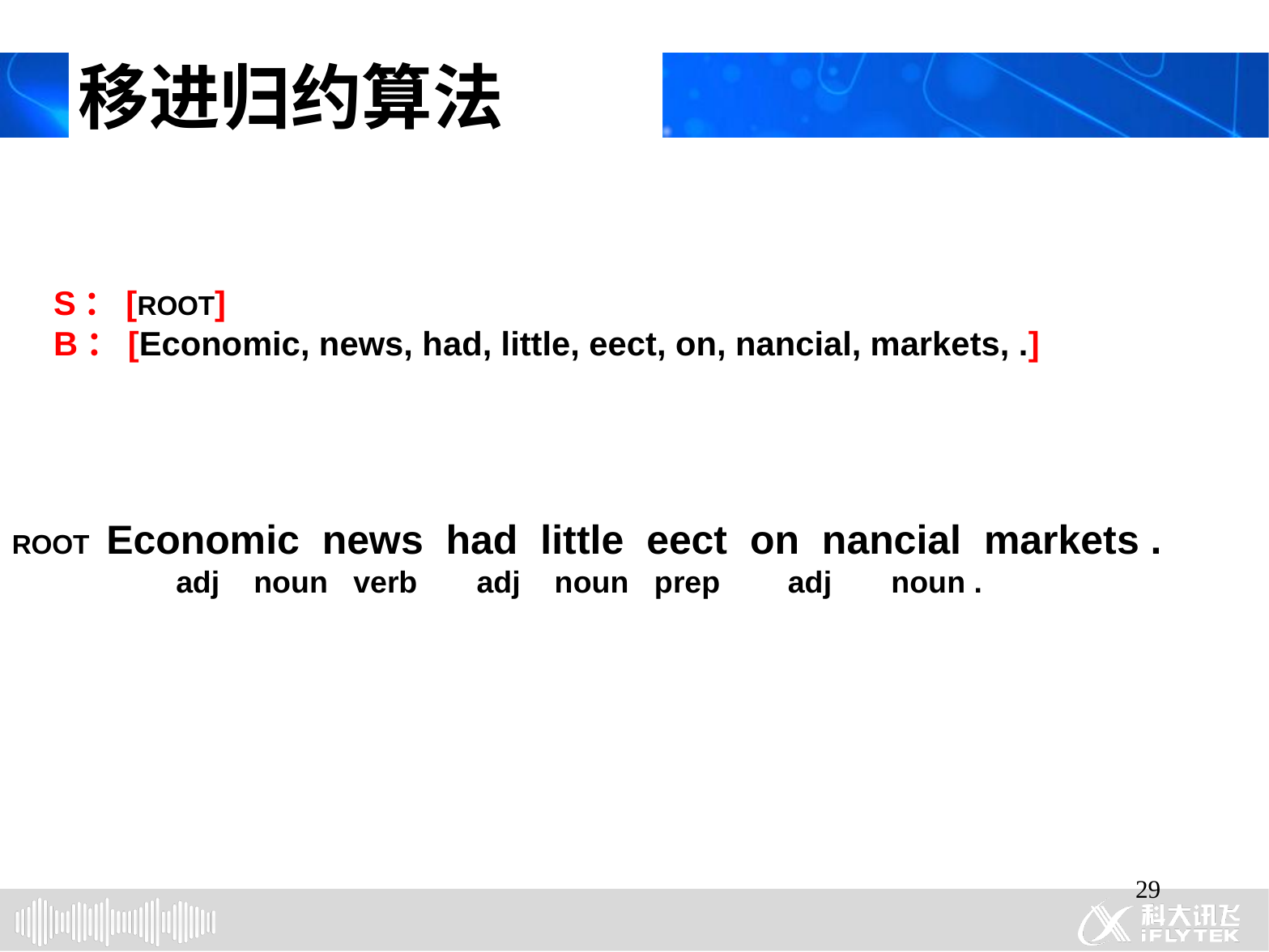

# 移进归约算法
S：[ROOT]
B：[Economic, news, had, little, eect, on, nancial, markets, .]
ROOT    Economic  news  had  little  eect  on  nancial  markets .
	     adj    noun   verb       adj    noun   prep        adj       noun .
29